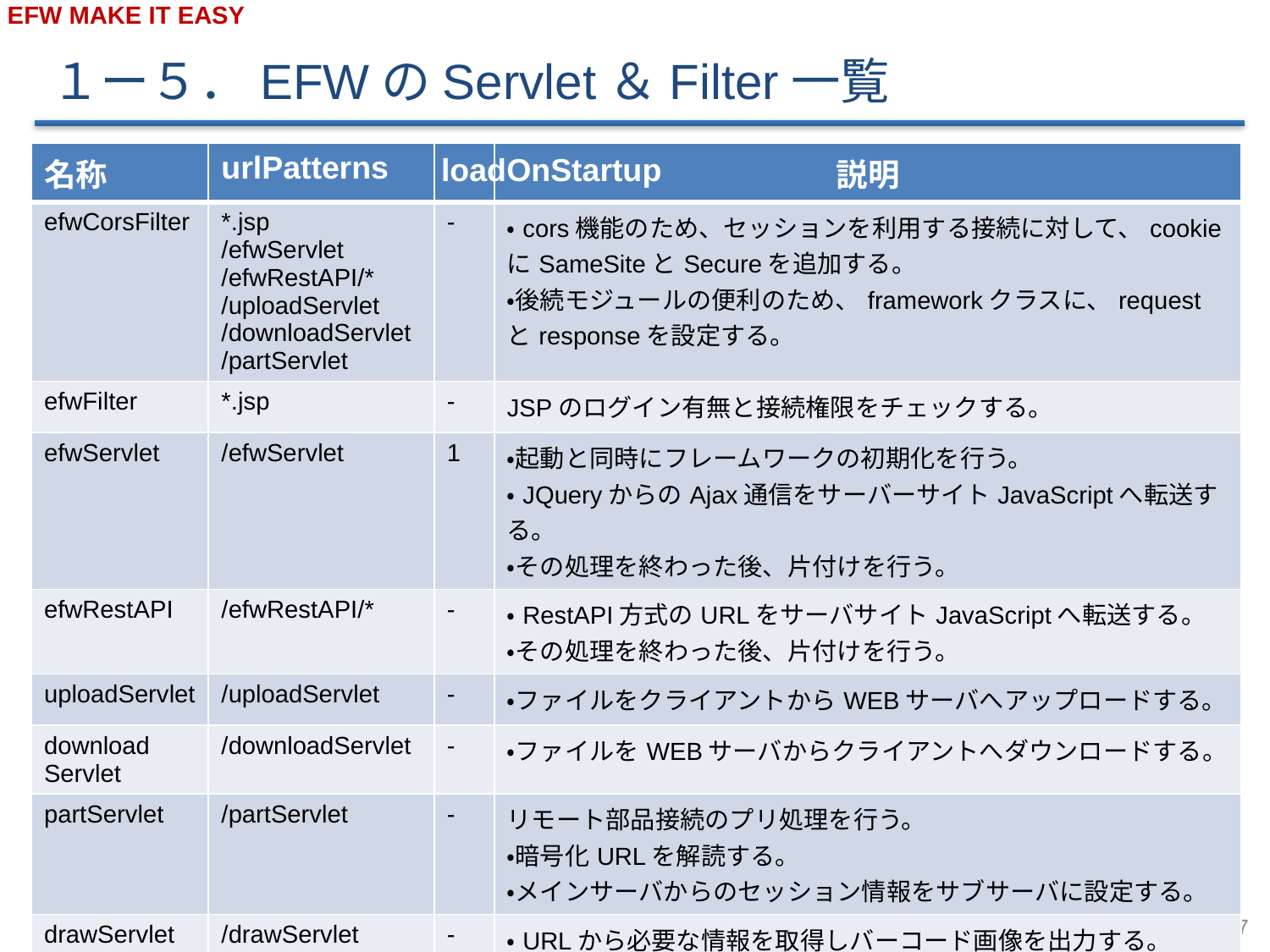

１ー５．EFWのServlet＆Filter一覧
| 名称 | urlPatterns |  | 説明 |
| --- | --- | --- | --- |
| efwCorsFilter | \*.jsp /efwServlet /efwRestAPI/\* /uploadServlet /downloadServlet /partServlet | - | ・cors機能のため、セッションを利用する接続に対して、cookieにSameSiteとSecureを追加する。 ・後続モジュールの便利のため、frameworkクラスに、requestとresponseを設定する。 |
| efwFilter | \*.jsp | - | JSPのログイン有無と接続権限をチェックする。 |
| efwServlet | /efwServlet | 1 | ・起動と同時にフレームワークの初期化を行う。 ・JQueryからのAjax通信をサーバーサイトJavaScriptへ転送する。 ・その処理を終わった後、片付けを行う。 |
| efwRestAPI | /efwRestAPI/\* | - | ・RestAPI方式のURLをサーバサイトJavaScriptへ転送する。 ・その処理を終わった後、片付けを行う。 |
| uploadServlet | /uploadServlet | - | ・ファイルをクライアントからWEBサーバへアップロードする。 |
| download Servlet | /downloadServlet | - | ・ファイルをWEBサーバからクライアントへダウンロードする。 |
| partServlet | /partServlet | - | リモート部品接続のプリ処理を行う。 ・暗号化URLを解読する。 ・メインサーバからのセッション情報をサブサーバに設定する。 |
| drawServlet | /drawServlet | - | ・URLから必要な情報を取得しバーコード画像を出力する。 |
loadOnStartup
7